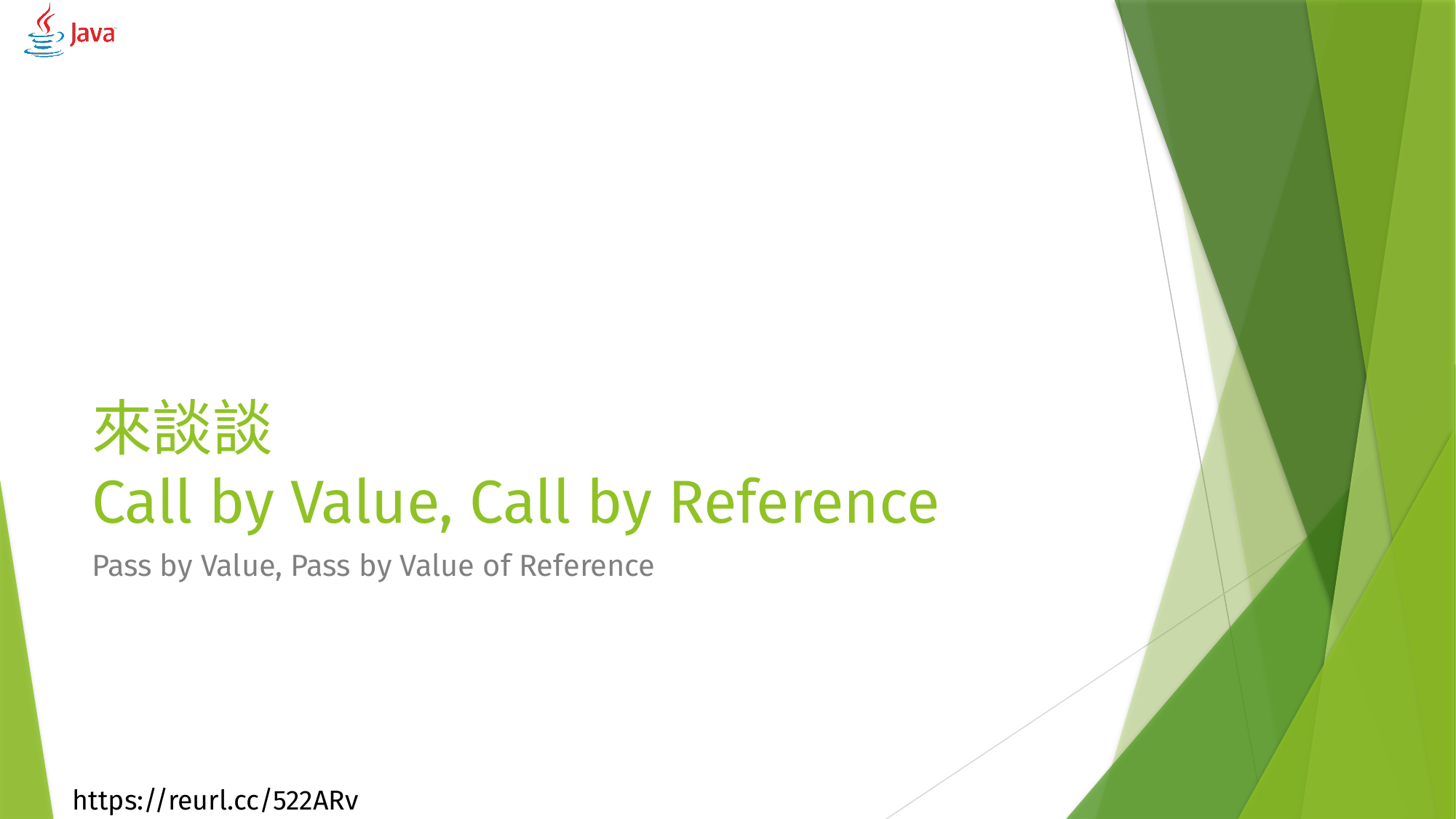

# 來談談 Call by Value, Call by Reference
Pass by Value, Pass by Value of Reference